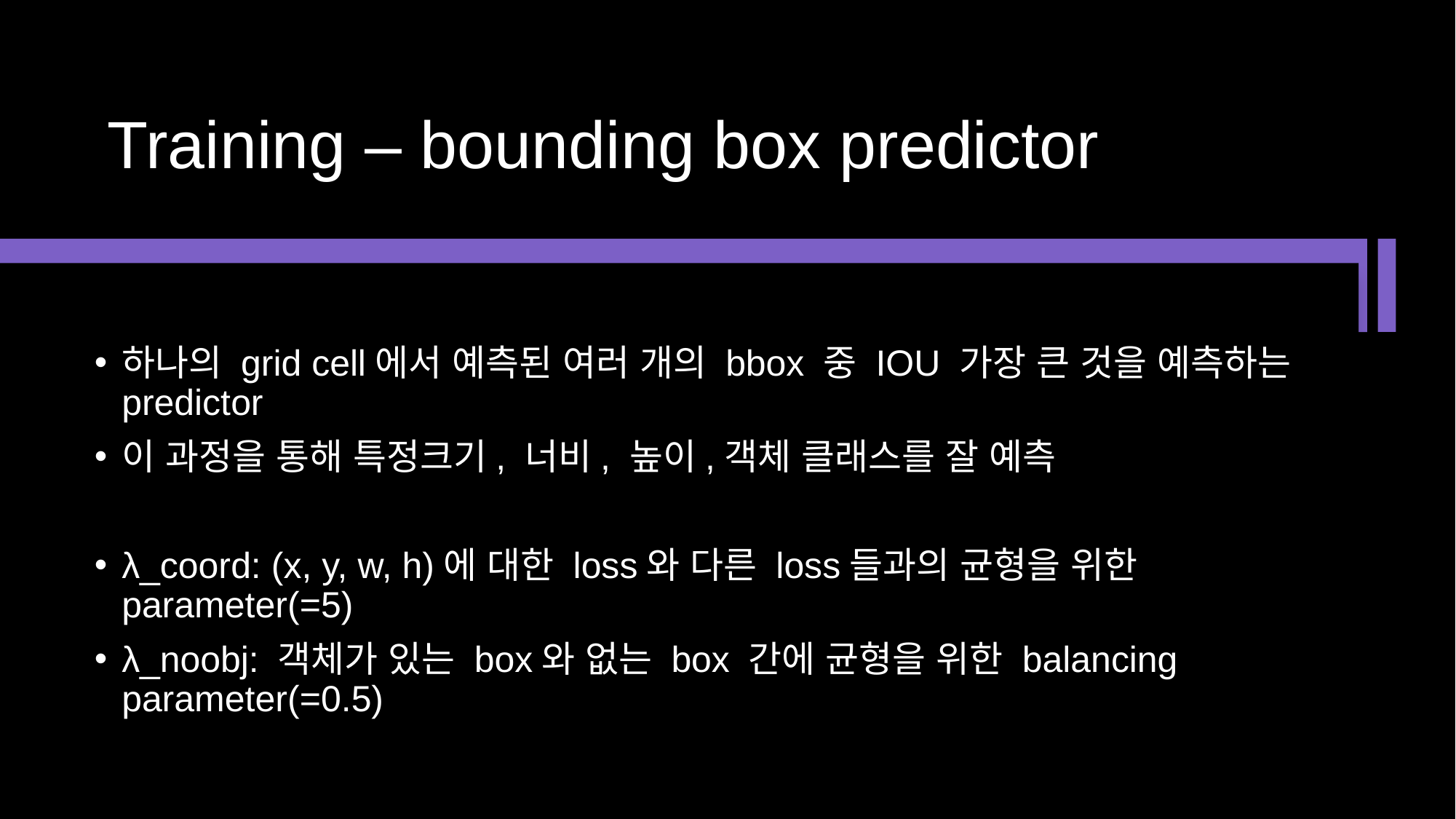

# Training – bounding box predictor

하나의 grid cell에서 예측된 여러 개의 bbox 중 IOU 가장 큰 것을 예측하는 predictor
이 과정을 통해 특정크기, 너비, 높이,객체 클래스를 잘 예측

λ_coord: (x, y, w, h)에 대한 loss와 다른 loss들과의 균형을 위한 parameter(=5)
λ_noobj: 객체가 있는 box와 없는 box 간에 균형을 위한 balancing parameter(=0.5)